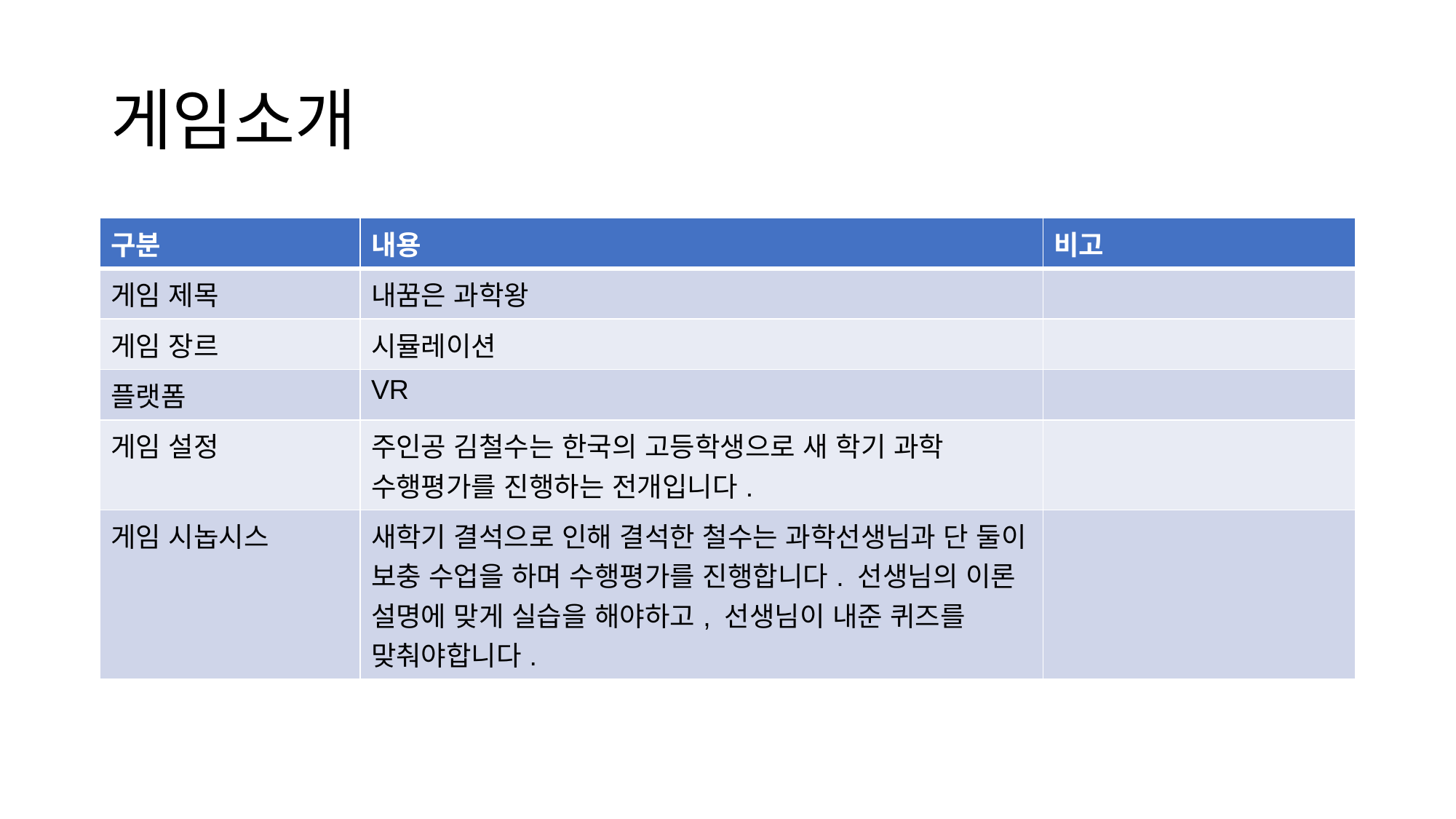

# 게임소개
| 구분 | 내용 | 비고 |
| --- | --- | --- |
| 게임 제목 | 내꿈은 과학왕 |  |
| 게임 장르 | 시뮬레이션 |  |
| 플랫폼 | VR |  |
| 게임 설정 | 주인공 김철수는 한국의 고등학생으로 새 학기 과학 수행평가를 진행하는 전개입니다. |  |
| 게임 시놉시스 | 새학기 결석으로 인해 결석한 철수는 과학선생님과 단 둘이 보충 수업을 하며 수행평가를 진행합니다. 선생님의 이론 설명에 맞게 실습을 해야하고, 선생님이 내준 퀴즈를 맞춰야합니다. |  |